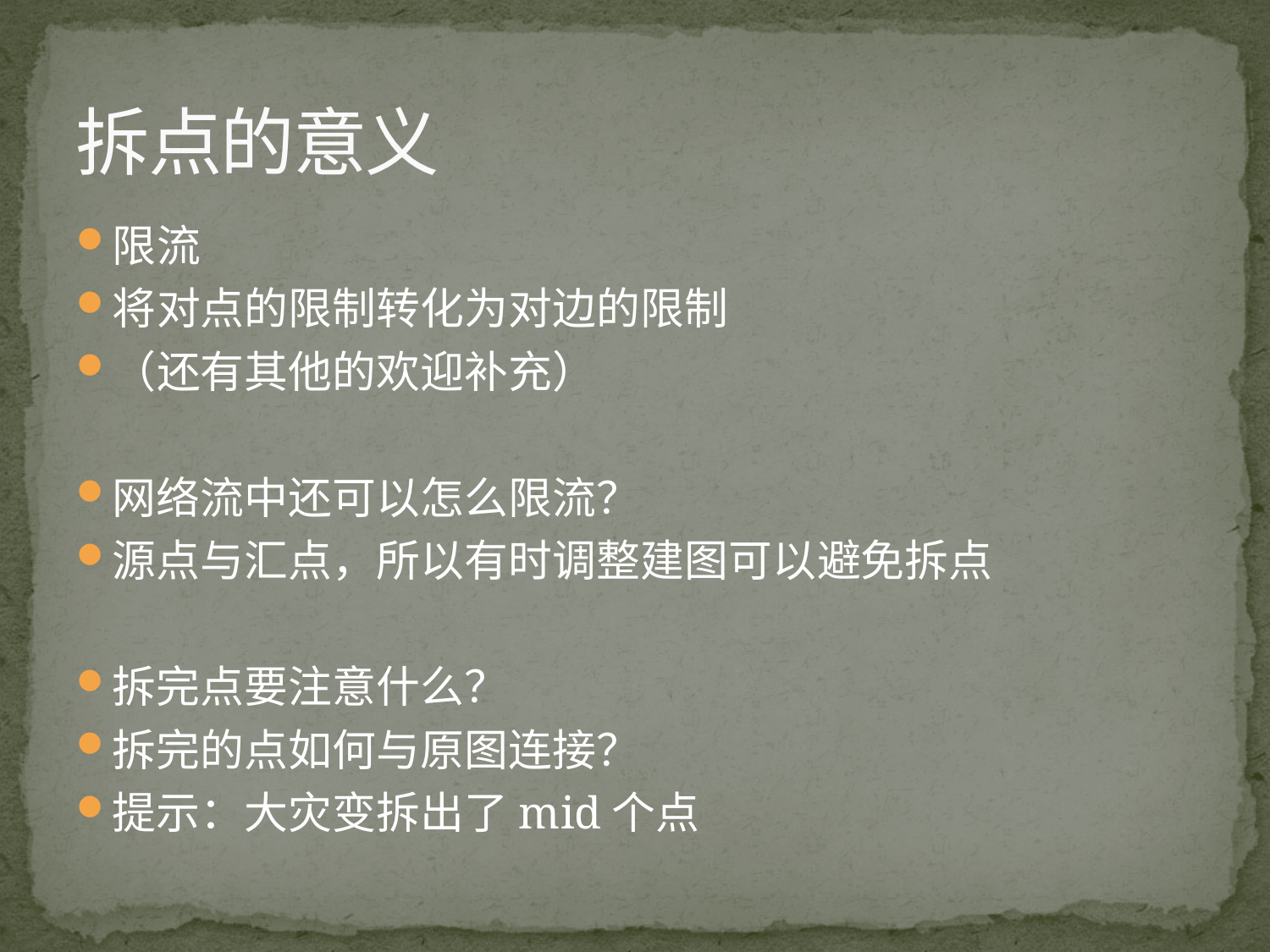

# 拆点的意义
限流
将对点的限制转化为对边的限制
（还有其他的欢迎补充）

网络流中还可以怎么限流？
源点与汇点，所以有时调整建图可以避免拆点

拆完点要注意什么？
拆完的点如何与原图连接？
提示：大灾变拆出了mid个点